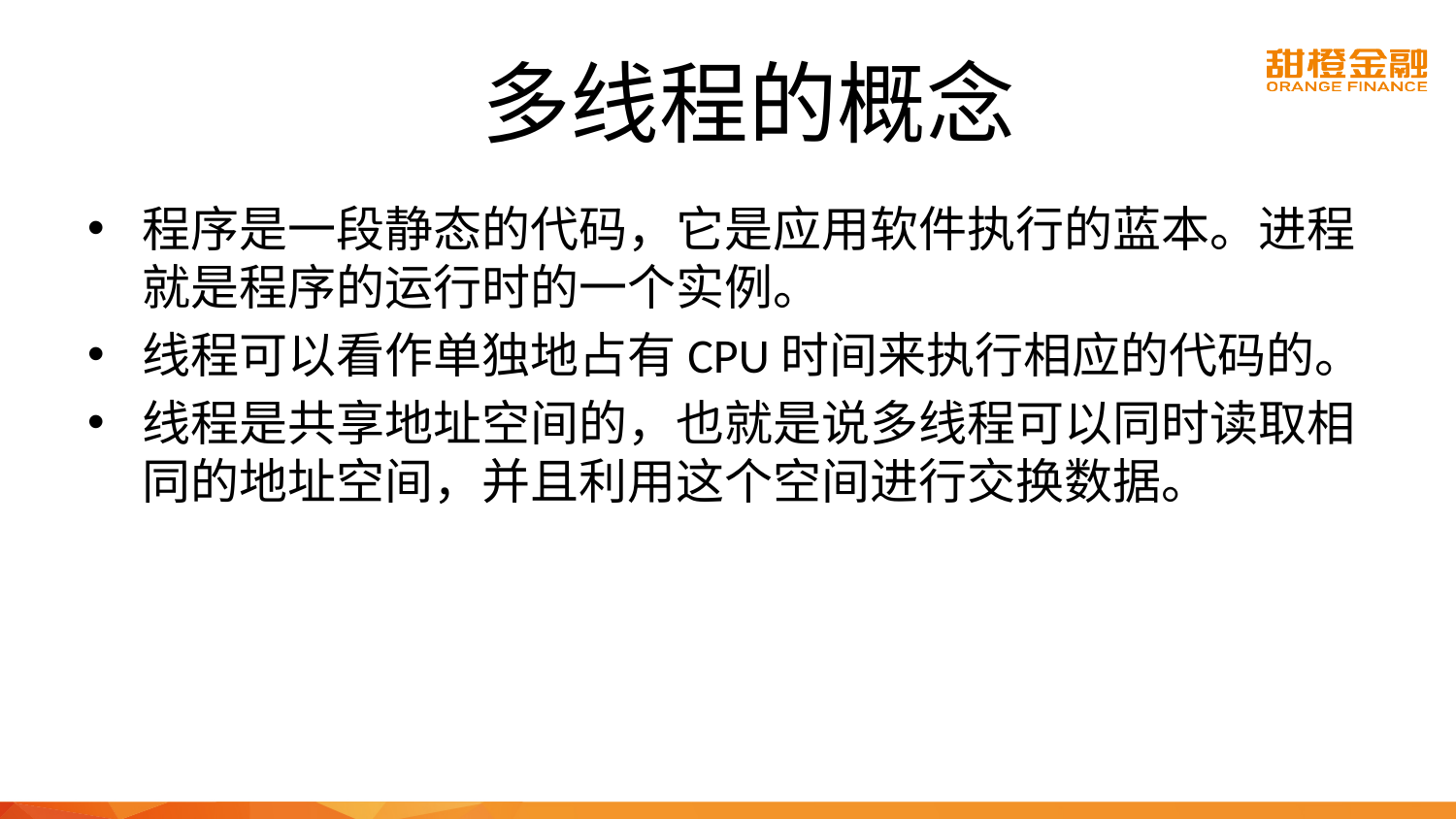

# 多线程的概念
程序是一段静态的代码，它是应用软件执行的蓝本。进程就是程序的运行时的一个实例。
线程可以看作单独地占有CPU时间来执行相应的代码的。
线程是共享地址空间的，也就是说多线程可以同时读取相同的地址空间，并且利用这个空间进行交换数据。